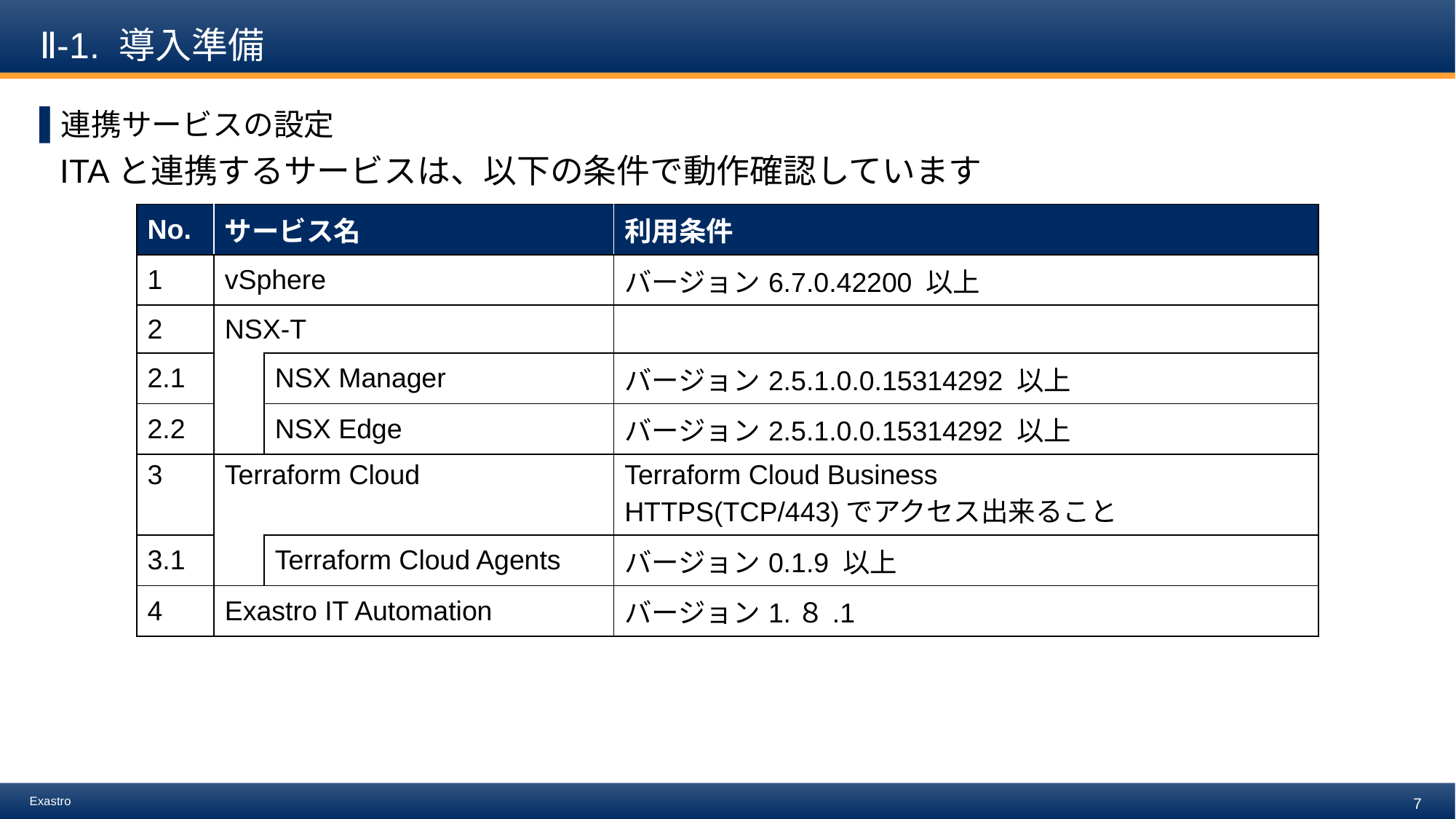

# Ⅱ-1. 導入準備
連携サービスの設定
ITAと連携するサービスは、以下の条件で動作確認しています

| No. | サービス名 |  | 利用条件 |
| --- | --- | --- | --- |
| 1 | vSphere |  | バージョン6.7.0.42200 以上 |
| 2 | NSX-T |  |  |
| 2.1 |  | NSX Manager | バージョン2.5.1.0.0.15314292 以上 |
| 2.2 |  | NSX Edge | バージョン2.5.1.0.0.15314292 以上 |
| 3 | Terraform Cloud |  | Terraform Cloud Business HTTPS(TCP/443)でアクセス出来ること |
| 3.1 |  | Terraform Cloud Agents | バージョン0.1.9 以上 |
| 4 | Exastro IT Automation |  | バージョン1.８.1 |